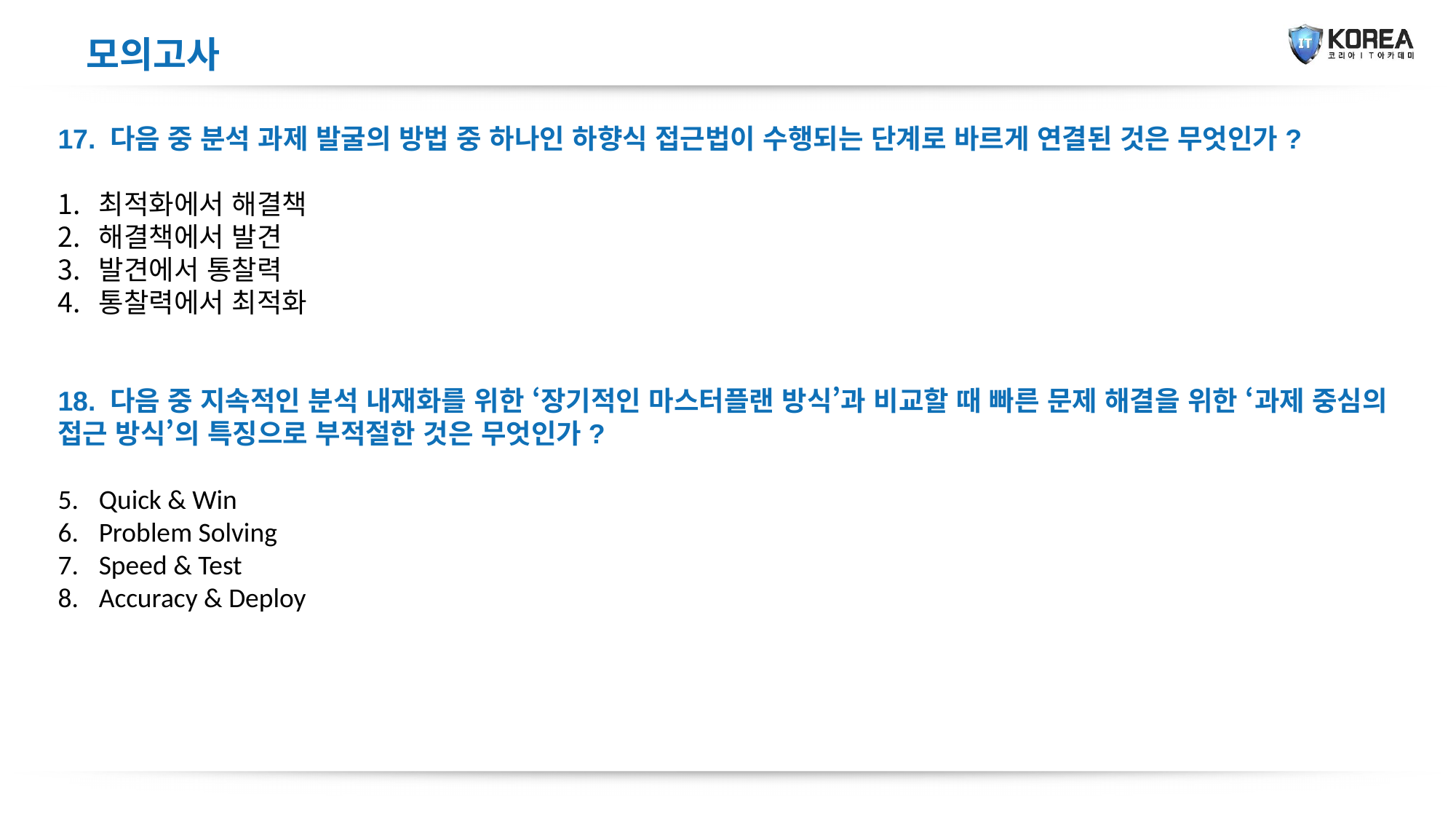

모의고사
17. 다음 중 분석 과제 발굴의 방법 중 하나인 하향식 접근법이 수행되는 단계로 바르게 연결된 것은 무엇인가?

최적화에서 해결책
해결책에서 발견
발견에서 통찰력
통찰력에서 최적화

18. 다음 중 지속적인 분석 내재화를 위한 ‘장기적인 마스터플랜 방식’과 비교할 때 빠른 문제 해결을 위한 ‘과제 중심의 접근 방식’의 특징으로 부적절한 것은 무엇인가?

Quick & Win
Problem Solving
Speed & Test
Accuracy & Deploy